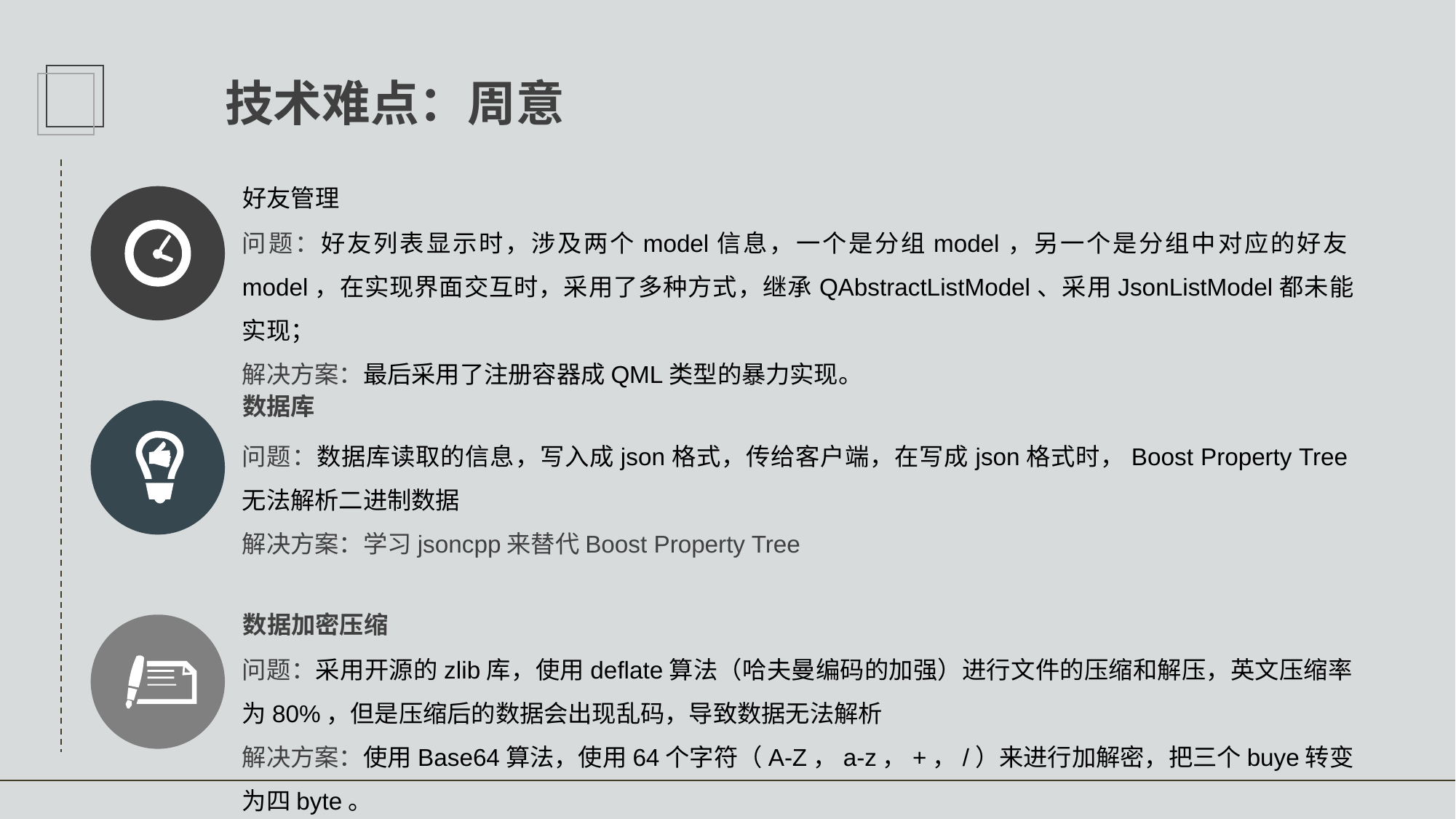

技术难点：周意
好友管理

问题：好友列表显示时，涉及两个model信息，一个是分组model，另一个是分组中对应的好友model，在实现界面交互时，采用了多种方式，继承QAbstractListModel、采用JsonListModel都未能实现；
解决方案：最后采用了注册容器成QML类型的暴力实现。
数据库

问题：数据库读取的信息，写入成json格式，传给客户端，在写成json格式时，Boost Property Tree无法解析二进制数据
解决方案：学习jsoncpp来替代Boost Property Tree
数据加密压缩

问题：采用开源的zlib库，使用deflate算法（哈夫曼编码的加强）进行文件的压缩和解压，英文压缩率为80%，但是压缩后的数据会出现乱码，导致数据无法解析
解决方案：使用Base64算法，使用64个字符（A-Z，a-z，+，/）来进行加解密，把三个buye转变为四byte。